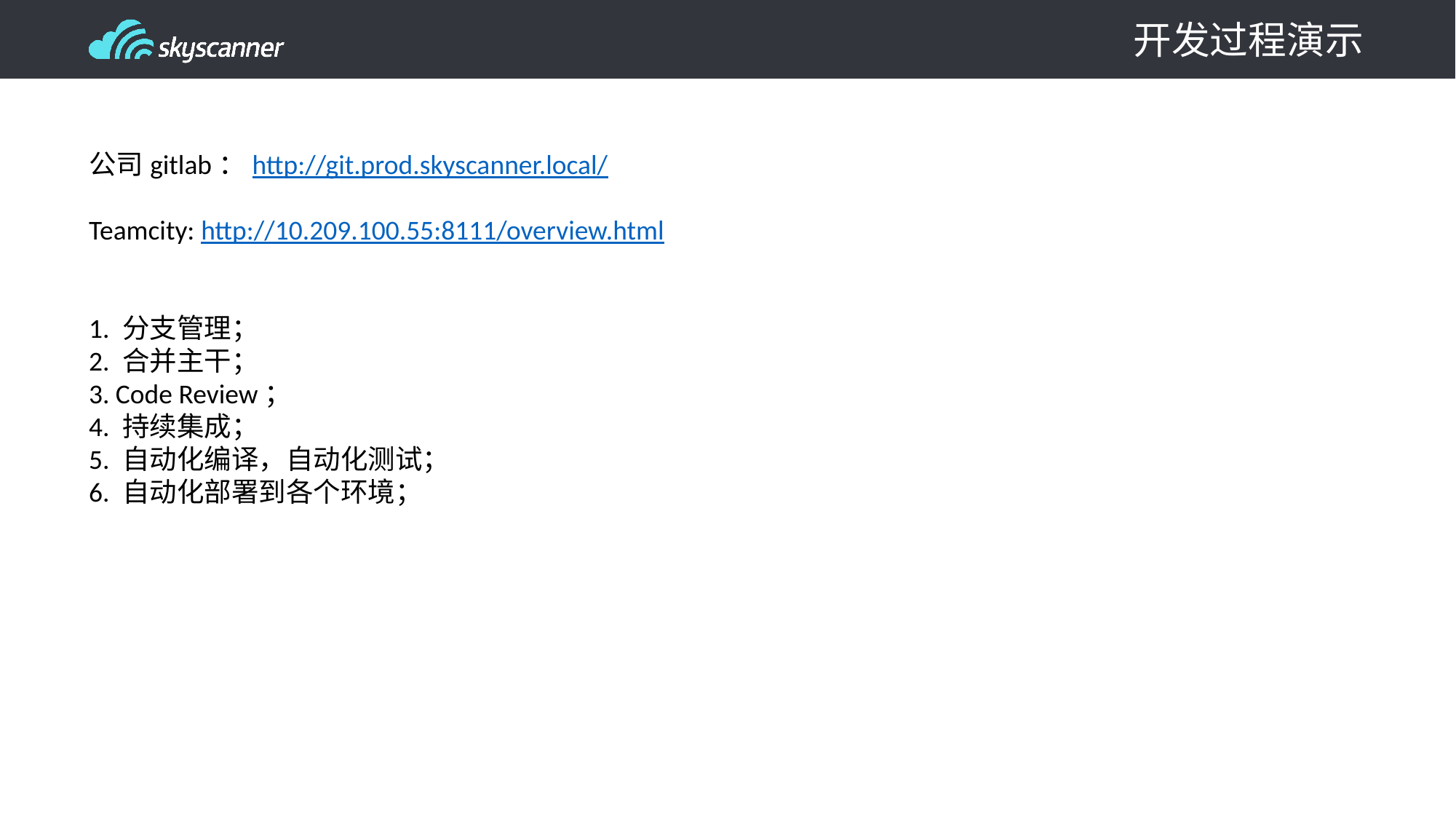

# 开发过程演示
公司gitlab：http://git.prod.skyscanner.local/

Teamcity: http://10.209.100.55:8111/overview.html

1. 分支管理；
2. 合并主干；
3. Code Review；
4. 持续集成；
5. 自动化编译，自动化测试；
6. 自动化部署到各个环境；